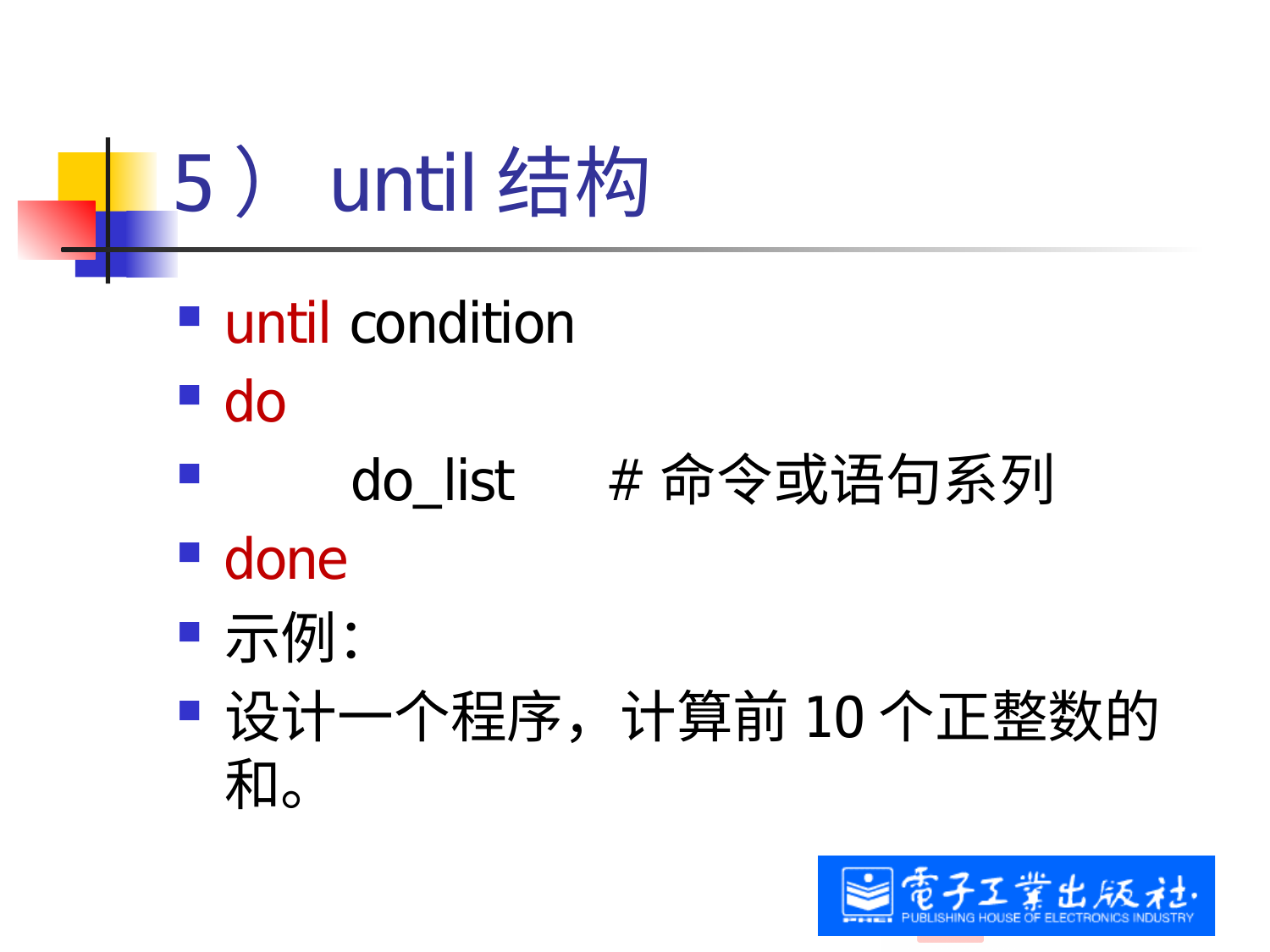

# 5）until结构
until condition
do
	do_list	#命令或语句系列
done
示例：
设计一个程序，计算前10个正整数的和。